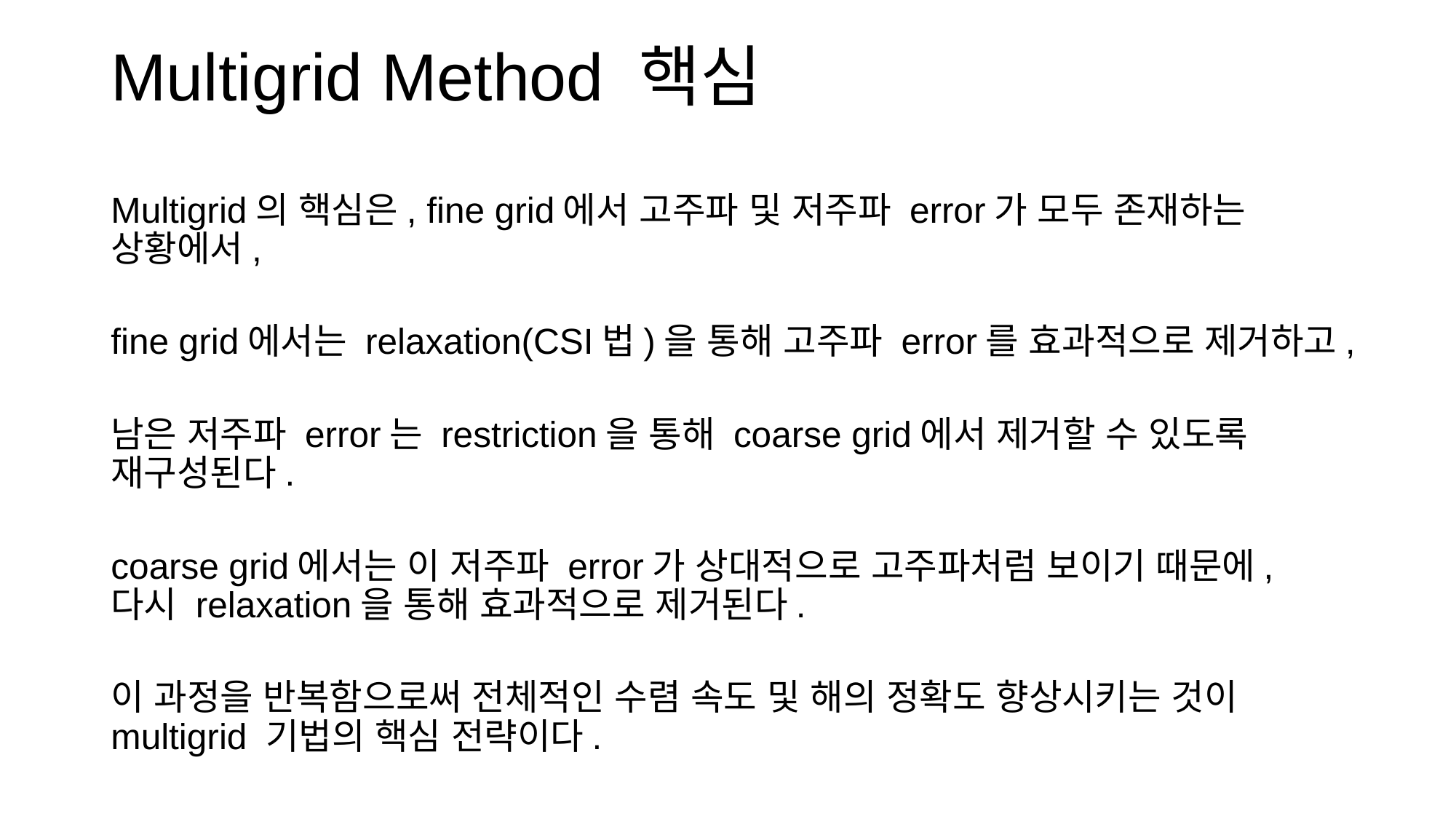

# Multigrid Method 핵심
Multigrid의 핵심은, fine grid에서 고주파 및 저주파 error가 모두 존재하는 상황에서,
fine grid에서는 relaxation(CSI법)을 통해 고주파 error를 효과적으로 제거하고,
남은 저주파 error는 restriction을 통해 coarse grid에서 제거할 수 있도록 재구성된다.
coarse grid에서는 이 저주파 error가 상대적으로 고주파처럼 보이기 때문에, 다시 relaxation을 통해 효과적으로 제거된다.
이 과정을 반복함으로써 전체적인 수렴 속도 및 해의 정확도 향상시키는 것이 multigrid 기법의 핵심 전략이다.